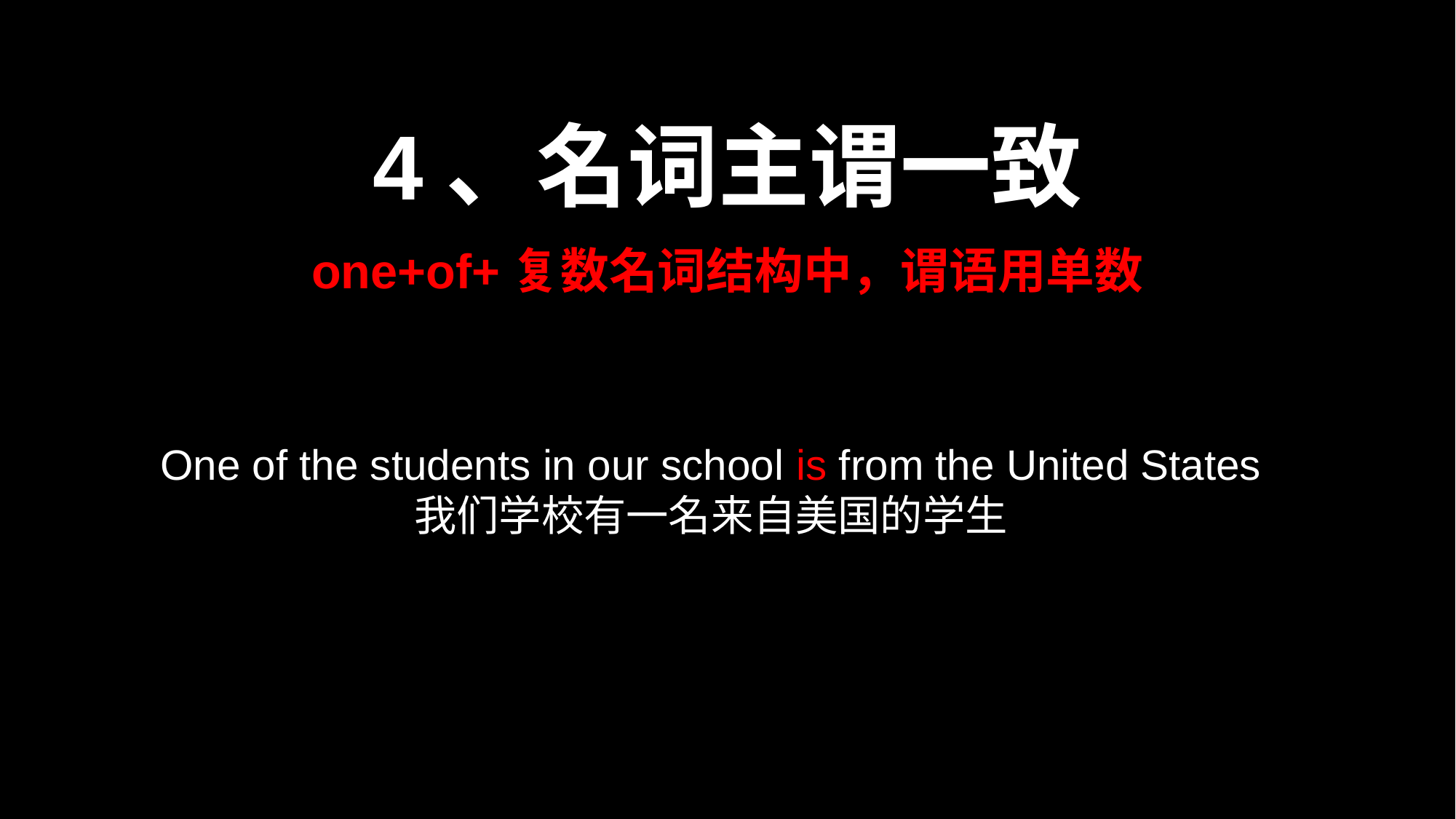

4、名词主谓一致
one+of+复数名词结构中，谓语用单数
One of the students in our school is from the United States
我们学校有一名来自美国的学生